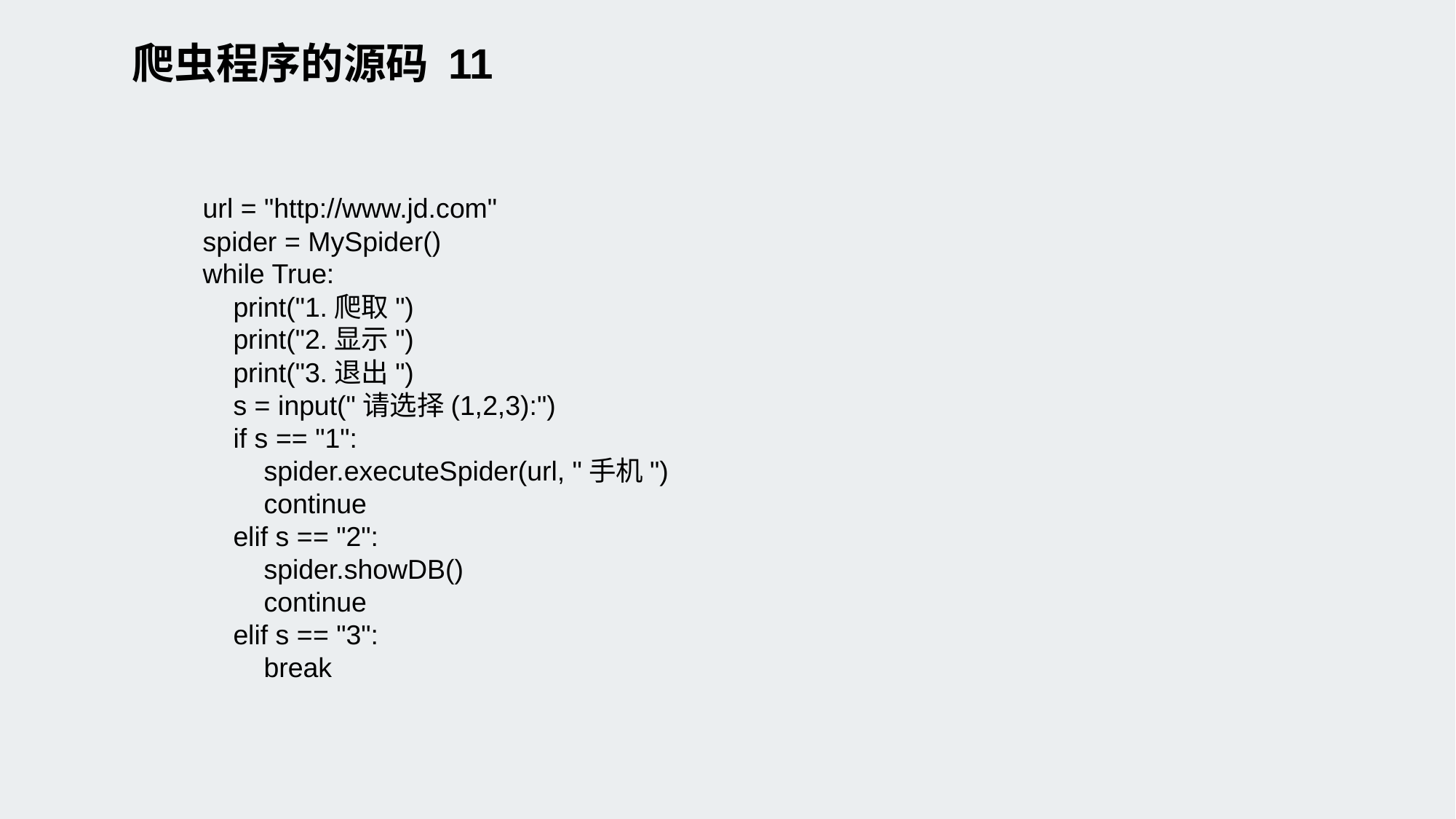

爬虫程序的源码 11
url = "http://www.jd.com"
spider = MySpider()
while True:
    print("1.爬取")
    print("2.显示")
    print("3.退出")
    s = input("请选择(1,2,3):")
    if s == "1":
        spider.executeSpider(url, "手机")
        continue
    elif s == "2":
        spider.showDB()
        continue
    elif s == "3":
        break